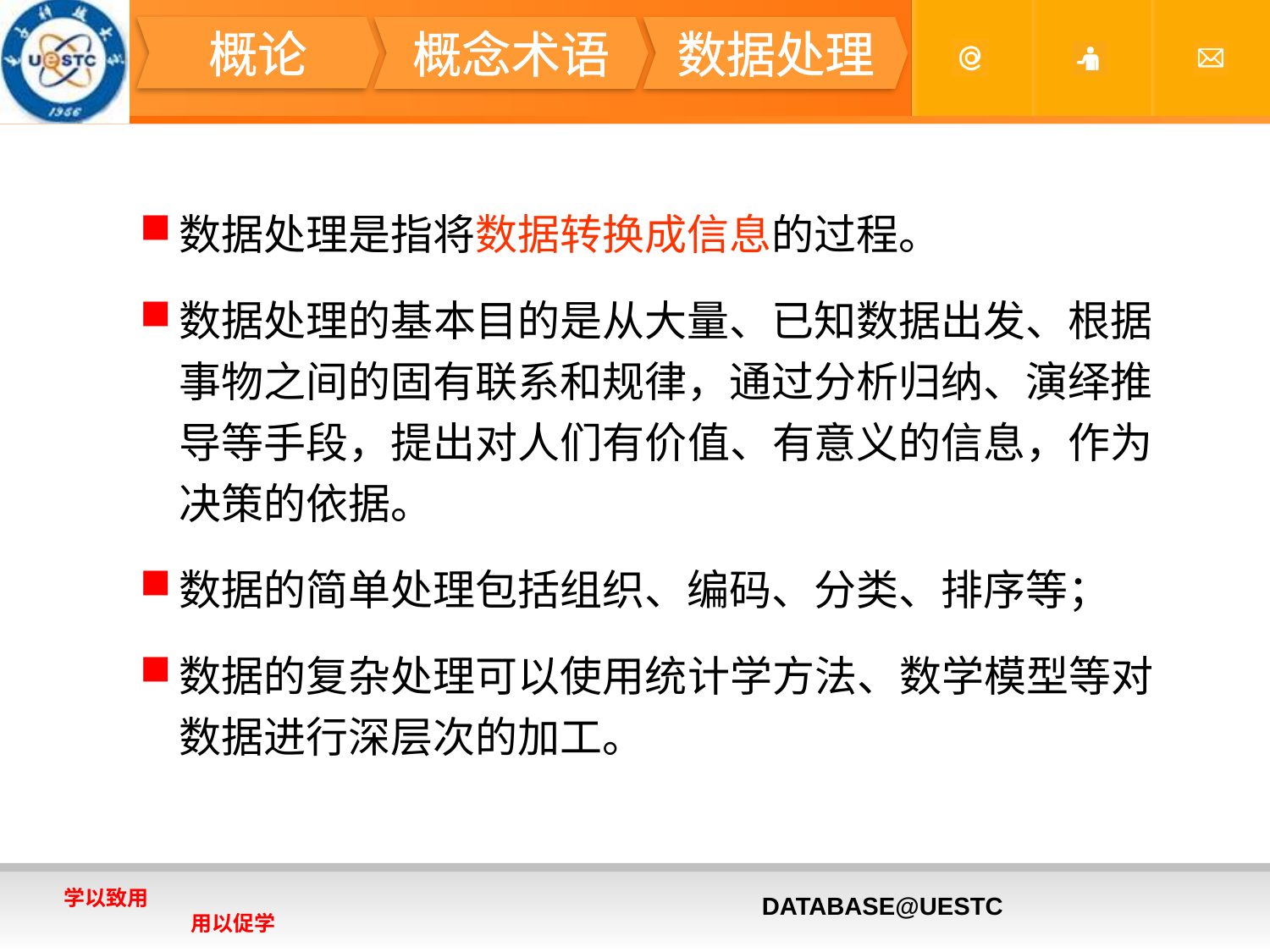

#
概论
概念术语
数据处理
数据处理是指将数据转换成信息的过程。
数据处理的基本目的是从大量、已知数据出发、根据事物之间的固有联系和规律，通过分析归纳、演绎推导等手段，提出对人们有价值、有意义的信息，作为决策的依据。
数据的简单处理包括组织、编码、分类、排序等；
数据的复杂处理可以使用统计学方法、数学模型等对数据进行深层次的加工。